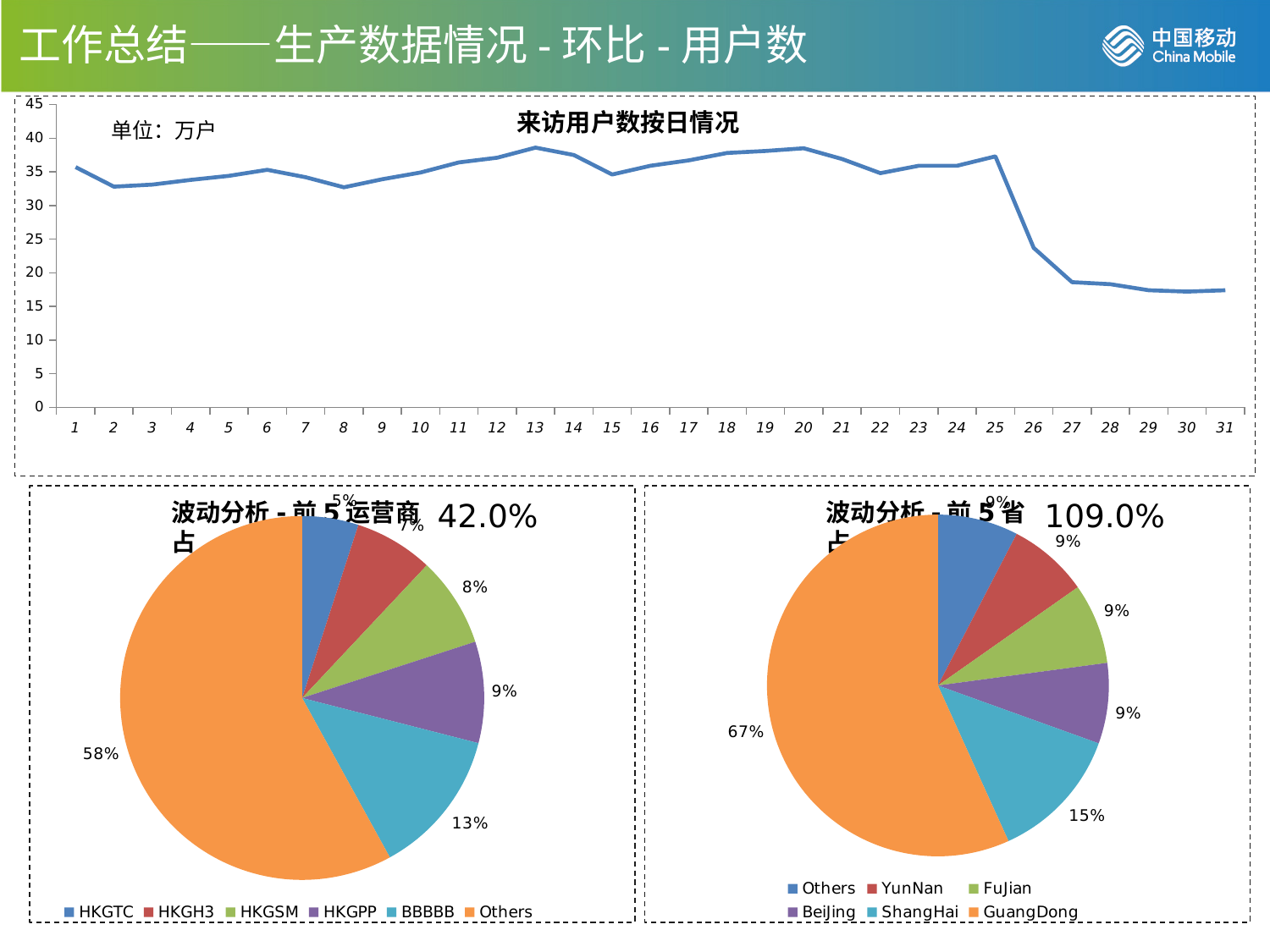

工作总结——生产数据情况-环比-用户数

### Chart

| Category |  |
|---|---|
| 1 | 35.7 |
| 2 | 32.8 |
| 3 | 33.1 |
| 4 | 33.8 |
| 5 | 34.4 |
| 6 | 35.3 |
| 7 | 34.2 |
| 8 | 32.7 |
| 9 | 33.9 |
| 10 | 34.9 |
| 11 | 36.4 |
| 12 | 37.1 |
| 13 | 38.6 |
| 14 | 37.5 |
| 15 | 34.6 |
| 16 | 35.9 |
| 17 | 36.7 |
| 18 | 37.8 |
| 19 | 38.1 |
| 20 | 38.5 |
| 21 | 36.9 |
| 22 | 34.8 |
| 23 | 35.9 |
| 24 | 35.9 |
| 25 | 37.3 |
| 26 | 23.7 |
| 27 | 18.6 |
| 28 | 18.3 |
| 29 | 17.4 |
| 30 | 17.2 |
| 31 | 17.4 |
来访用户数按日情况
单位：万户

### Chart

| Category |  |
|---|---|
| HKGTC | 0.05 |
| HKGH3 | 0.07 |
| HKGSM | 0.08 |
| HKGPP | 0.09 |
| BBBBB | 0.13 |
| Others | 0.58 |

### Chart

| Category |  |
|---|---|
| Others | -0.09 |
| YunNan | 0.09 |
| FuJian | 0.09 |
| BeiJing | 0.09 |
| ShangHai | 0.15 |
| GuangDong | 0.67 |
42.0%
109.0%